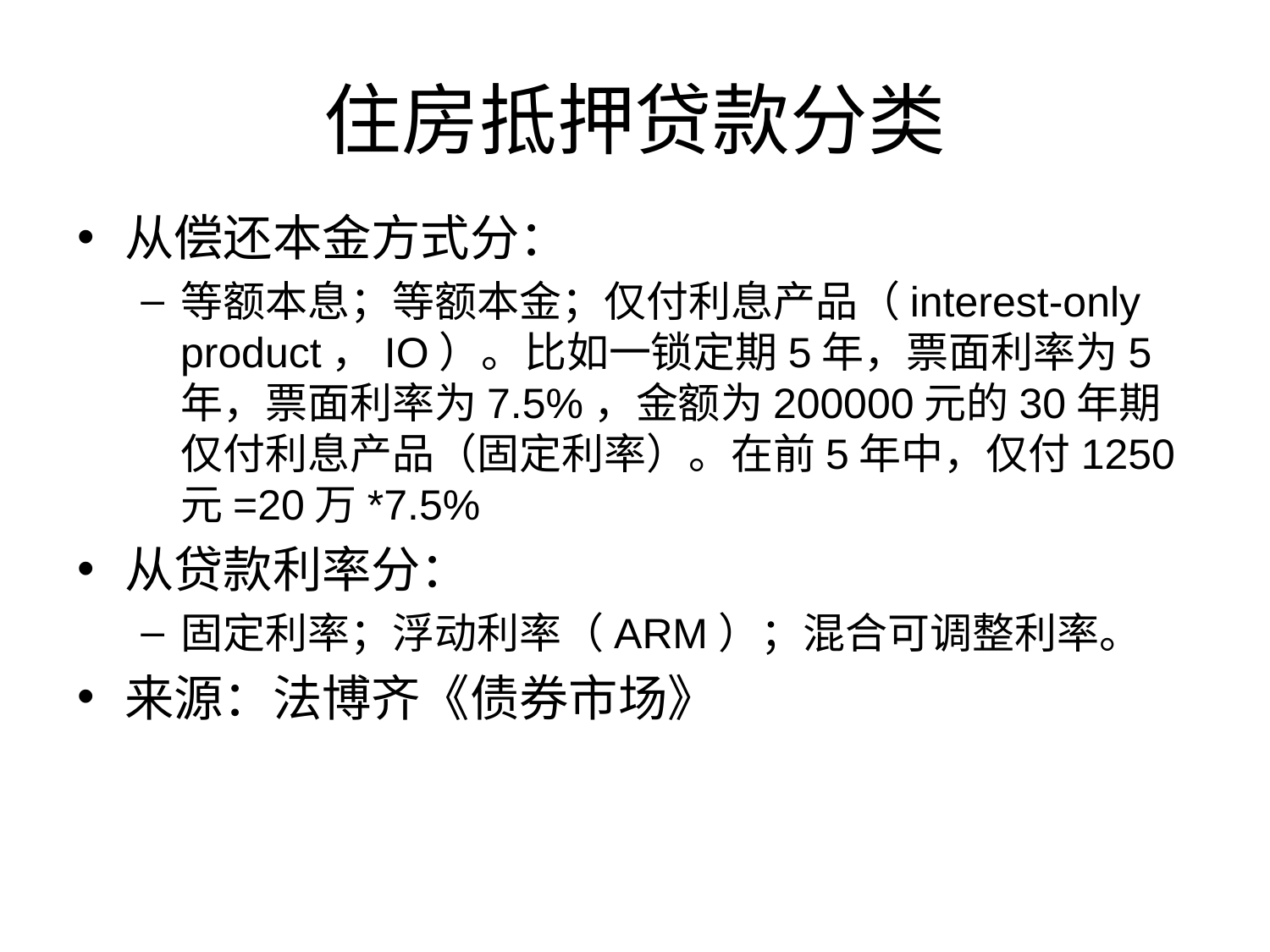

# 住房抵押贷款分类
从偿还本金方式分：
等额本息；等额本金；仅付利息产品（interest-only product，IO）。比如一锁定期5年，票面利率为5年，票面利率为7.5%，金额为200000元的30年期仅付利息产品（固定利率）。在前5年中，仅付1250元=20万*7.5%
从贷款利率分：
固定利率；浮动利率（ARM）；混合可调整利率。
来源：法博齐《债券市场》